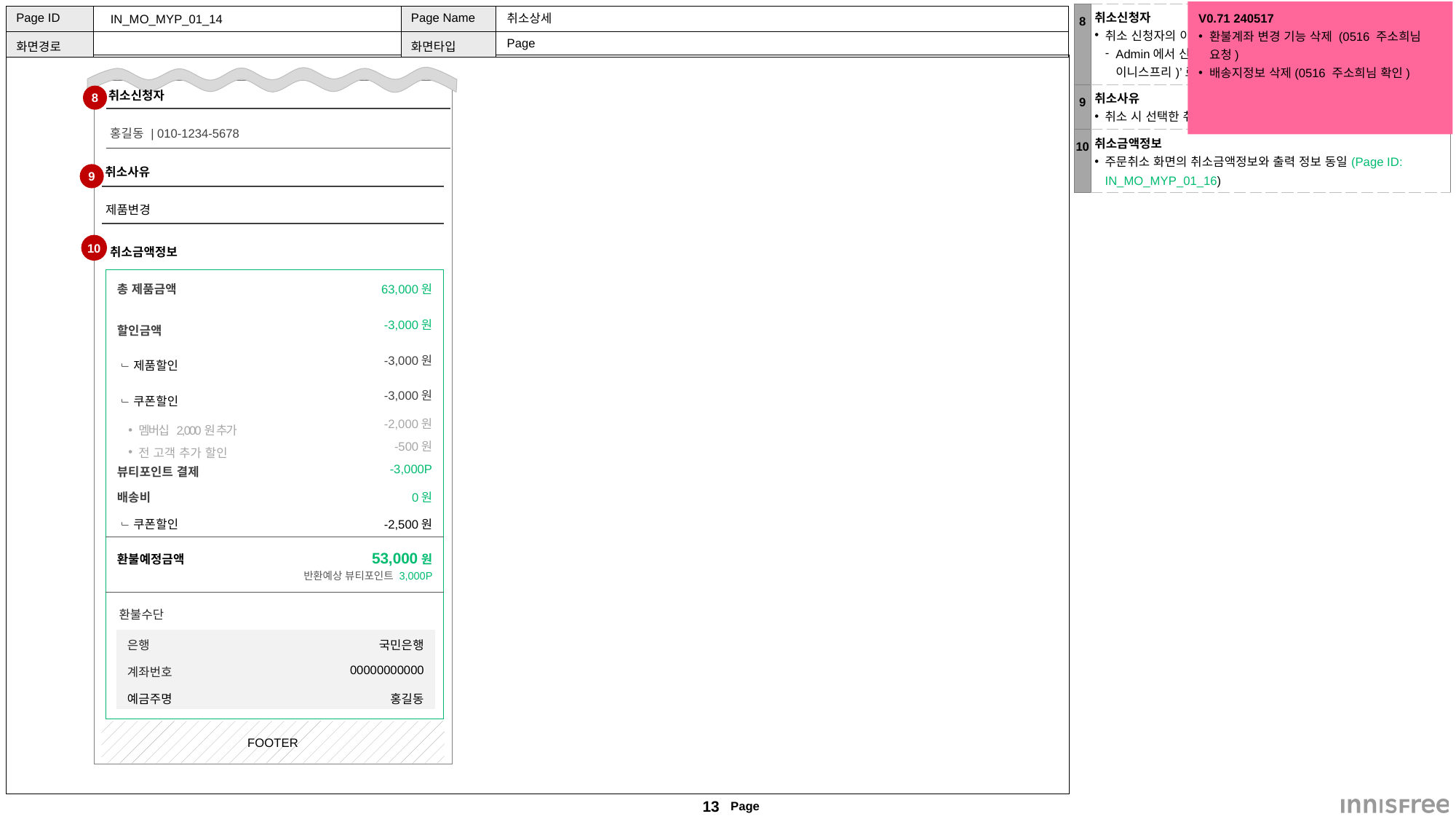

V0.71 240517
환불계좌 변경 기능 삭제 (0516 주소희님 요청)
배송지정보 삭제(0516 주소희님 확인)

| 8 | 취소신청자 취소 신청자의 이름과 휴대폰번호 출력(회원정보) Admin에서 신청한 클레임일 시 클레임신청자명을 ‘회원명(이니스프리)’로 출력 |
| --- | --- |
| 9 | 취소사유 취소 시 선택한 취소사유 출력 |
| 10 | 취소금액정보 주문취소 화면의 취소금액정보와 출력 정보 동일(Page ID: IN\_MO\_MYP\_01\_16) |
  IN_MO_MYP_01_14
# 취소상세
Page

취소신청자
8
| 홍길동 | 010-1234-5678 |
| --- |
취소사유
9
| 제품변경 |
| --- |
10
취소금액정보

| 총 제품금액 | 63,000원 |
| --- | --- |
| 할인금액 | -3,000원 |
| ⨽제품할인 | -3,000원 |
| ⨽쿠폰할인 | -3,000원 |
| 멤버십 2,000원 추가 | -2,000원 |
| 전 고객 추가 할인 | -500원 |
| 뷰티포인트 결제 | -3,000P |
| 배송비 | 0원 |
| ⨽쿠폰할인 | -2,500원 |
| 환불예정금액 | 53,000원 반환예상 뷰티포인트 3,000P |
| 환불수단 |  |
| 은행 | 국민은행 |
| --- | --- |
| 계좌번호 | 00000000000 |
| 예금주명 | 홍길동 |
FOOTER